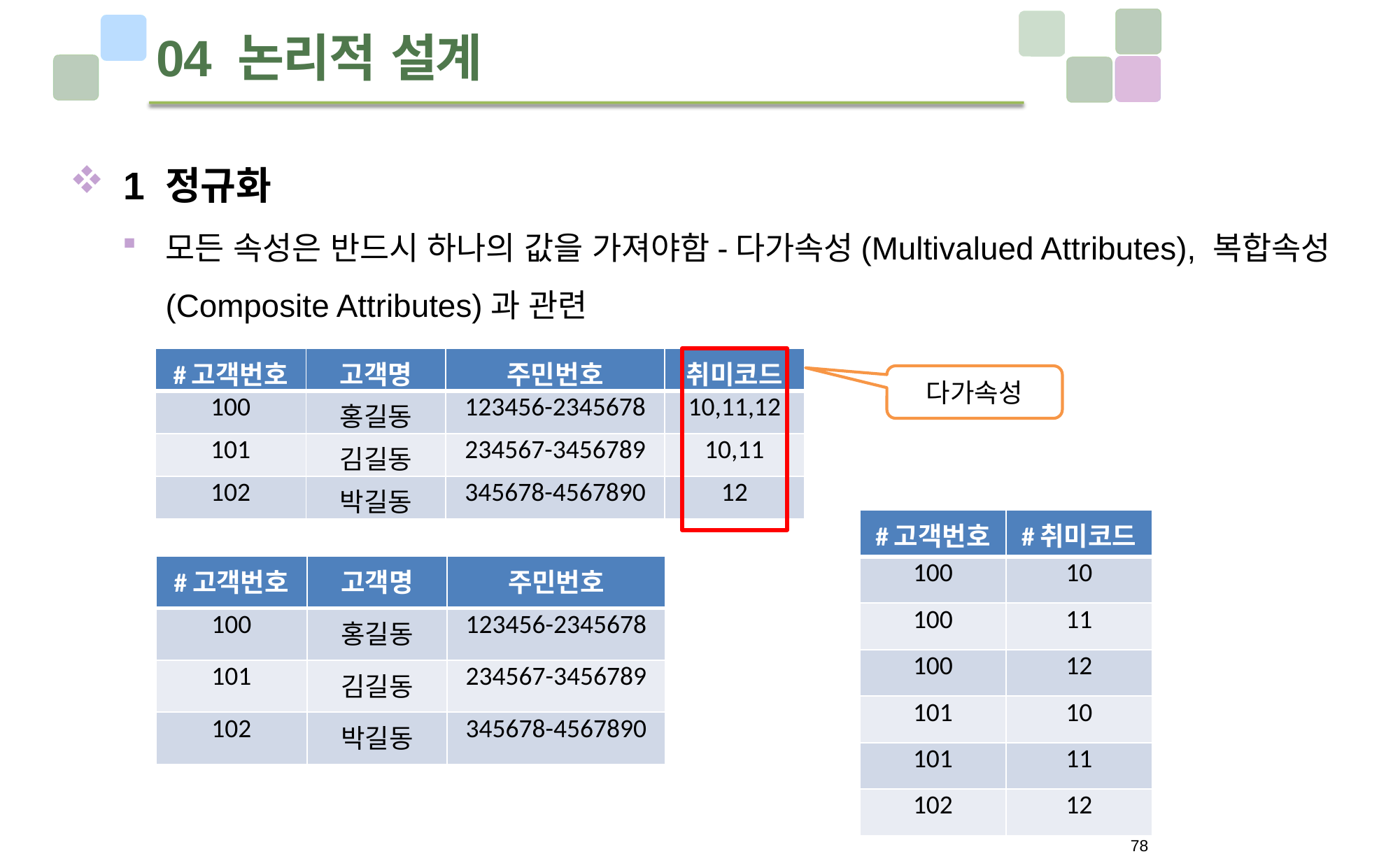

# 04 논리적 설계
 1 정규화
모든 속성은 반드시 하나의 값을 가져야함-다가속성(Multivalued Attributes), 복합속성(Composite Attributes)과 관련

| #고객번호 | 고객명 | 주민번호 | 취미코드 |
| --- | --- | --- | --- |
| 100 | 홍길동 | 123456-2345678 | 10,11,12 |
| 101 | 김길동 | 234567-3456789 | 10,11 |
| 102 | 박길동 | 345678-4567890 | 12 |

다가속성
| #고객번호 | #취미코드 |
| --- | --- |
| 100 | 10 |
| 100 | 11 |
| 100 | 12 |
| 101 | 10 |
| 101 | 11 |
| 102 | 12 |
| #고객번호 | 고객명 | 주민번호 |
| --- | --- | --- |
| 100 | 홍길동 | 123456-2345678 |
| 101 | 김길동 | 234567-3456789 |
| 102 | 박길동 | 345678-4567890 |
78